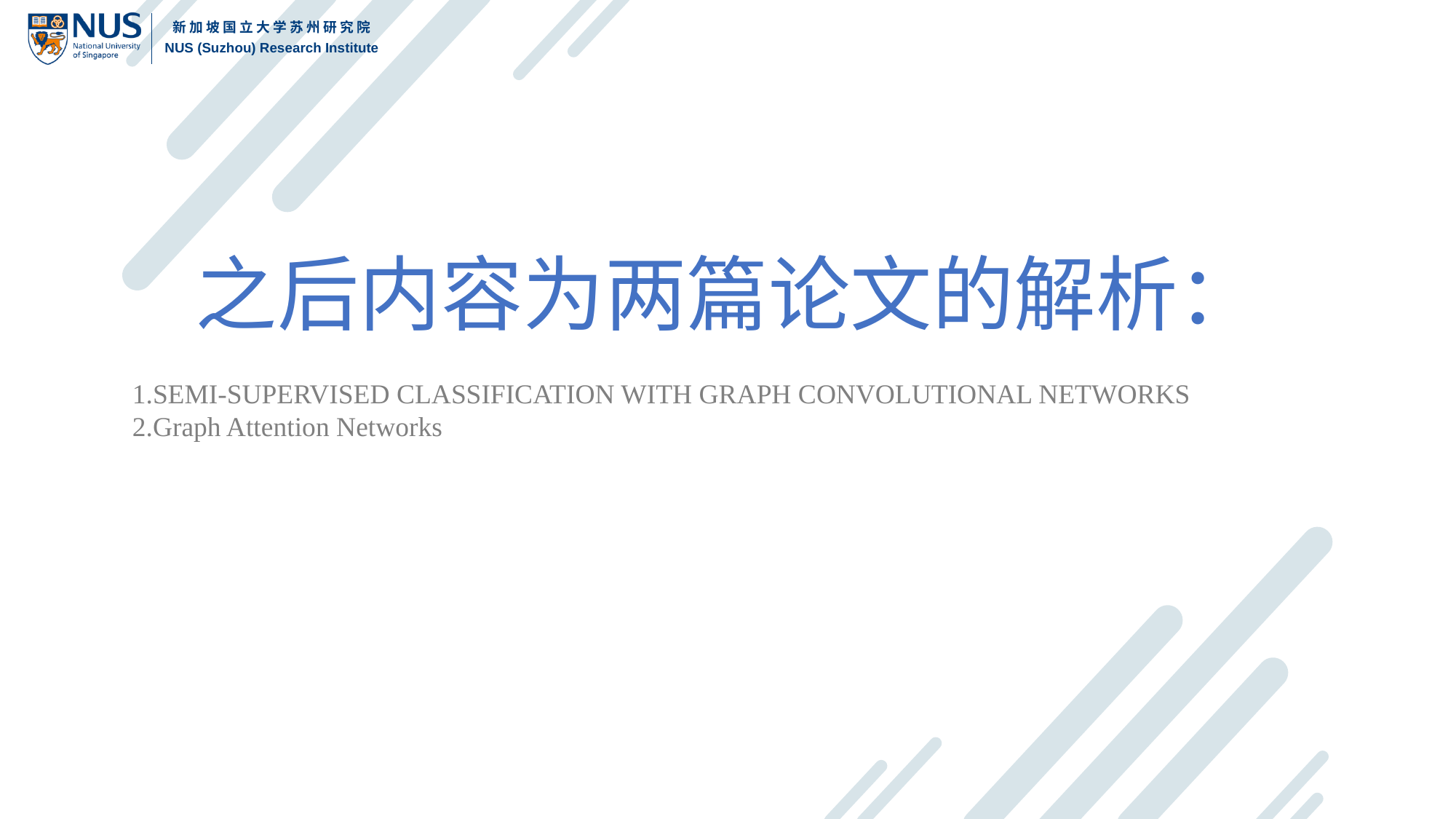

之后内容为两篇论文的解析：
1.SEMI-SUPERVISED CLASSIFICATION WITH GRAPH CONVOLUTIONAL NETWORKS
2.Graph Attention Networks